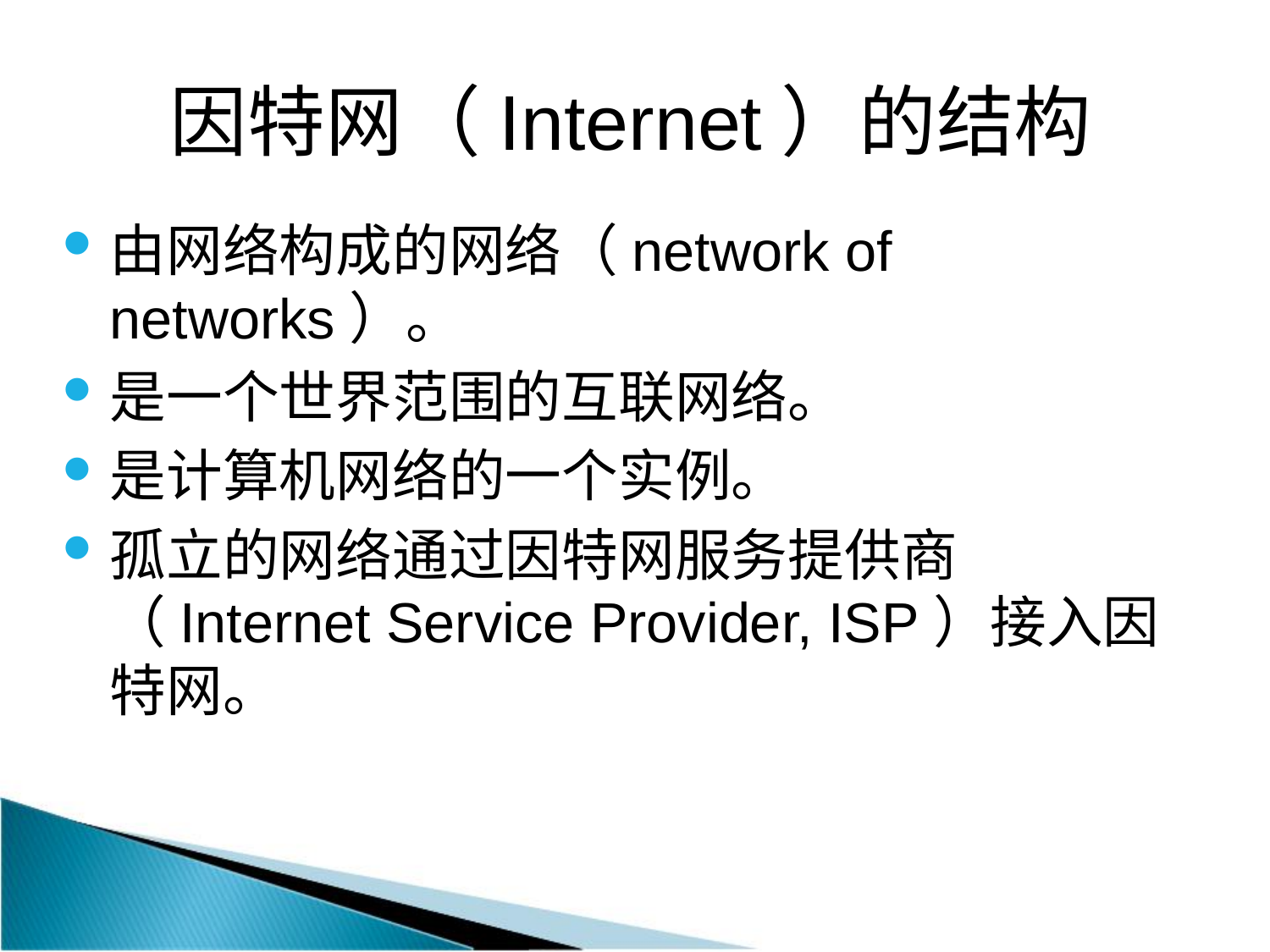

因特网（Internet）的结构
由网络构成的网络（network of networks）。
是一个世界范围的互联网络。
是计算机网络的一个实例。
孤立的网络通过因特网服务提供商（Internet Service Provider, ISP）接入因特网。